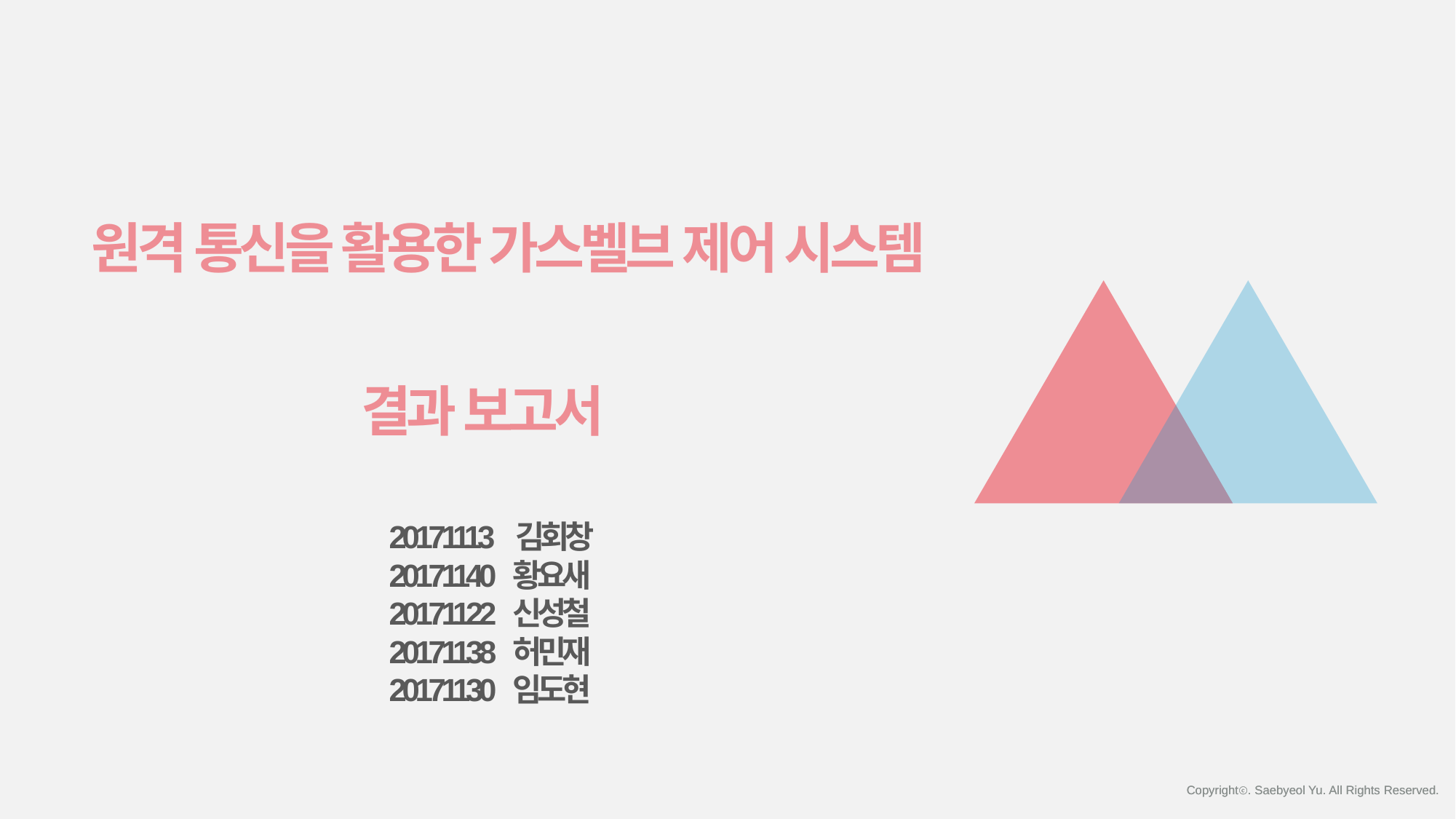

원격 통신을 활용한 가스벨브 제어 시스템

결과 보고서
20171113  김회창
20171140  황요새
20171122  신성철
20171138  허민재
20171130  임도현
Copyrightⓒ. Saebyeol Yu. All Rights Reserved.